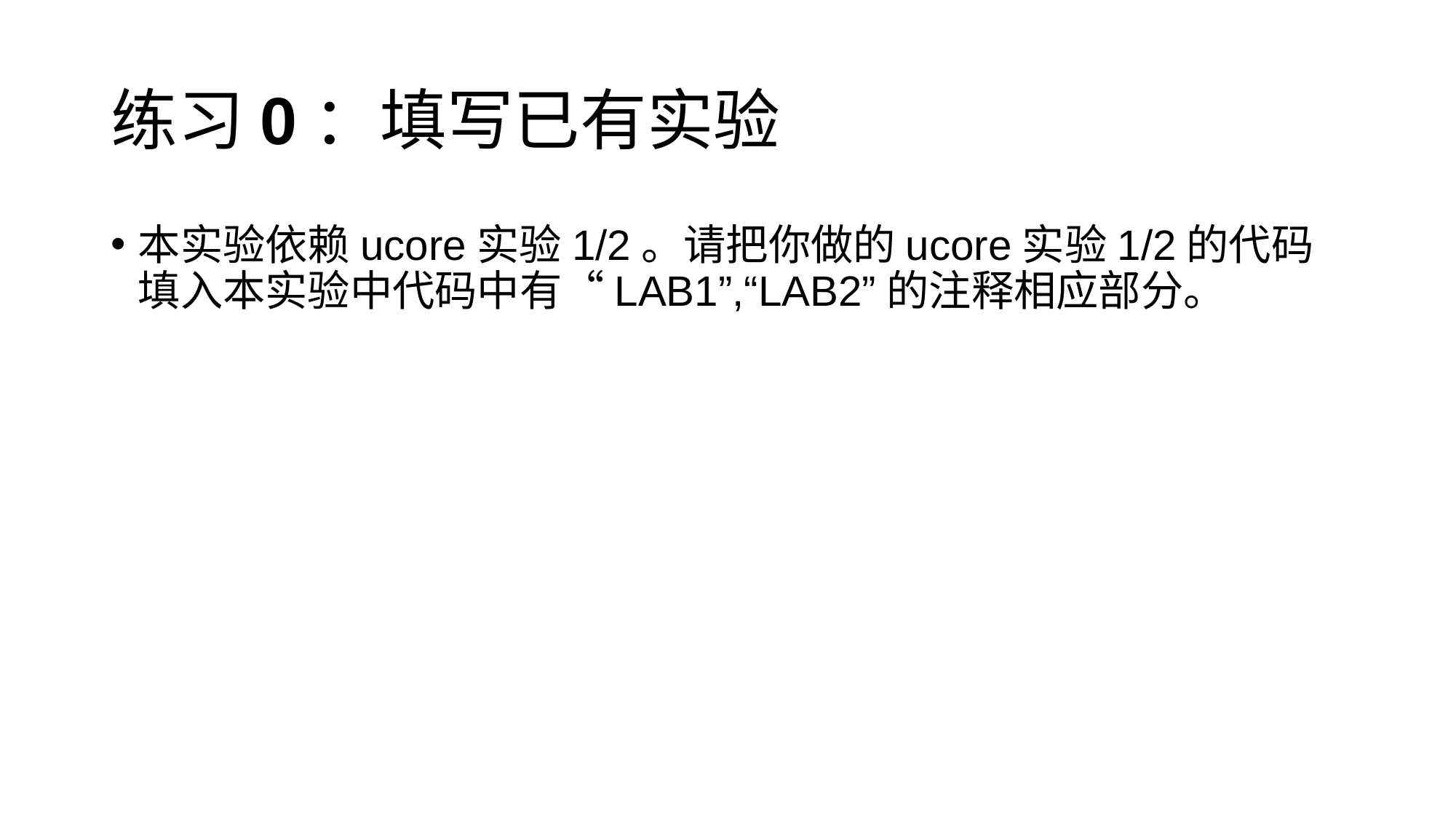

# 练习0：填写已有实验
本实验依赖ucore实验1/2。请把你做的ucore实验1/2的代码填入本实验中代码中有“LAB1”,“LAB2”的注释相应部分。